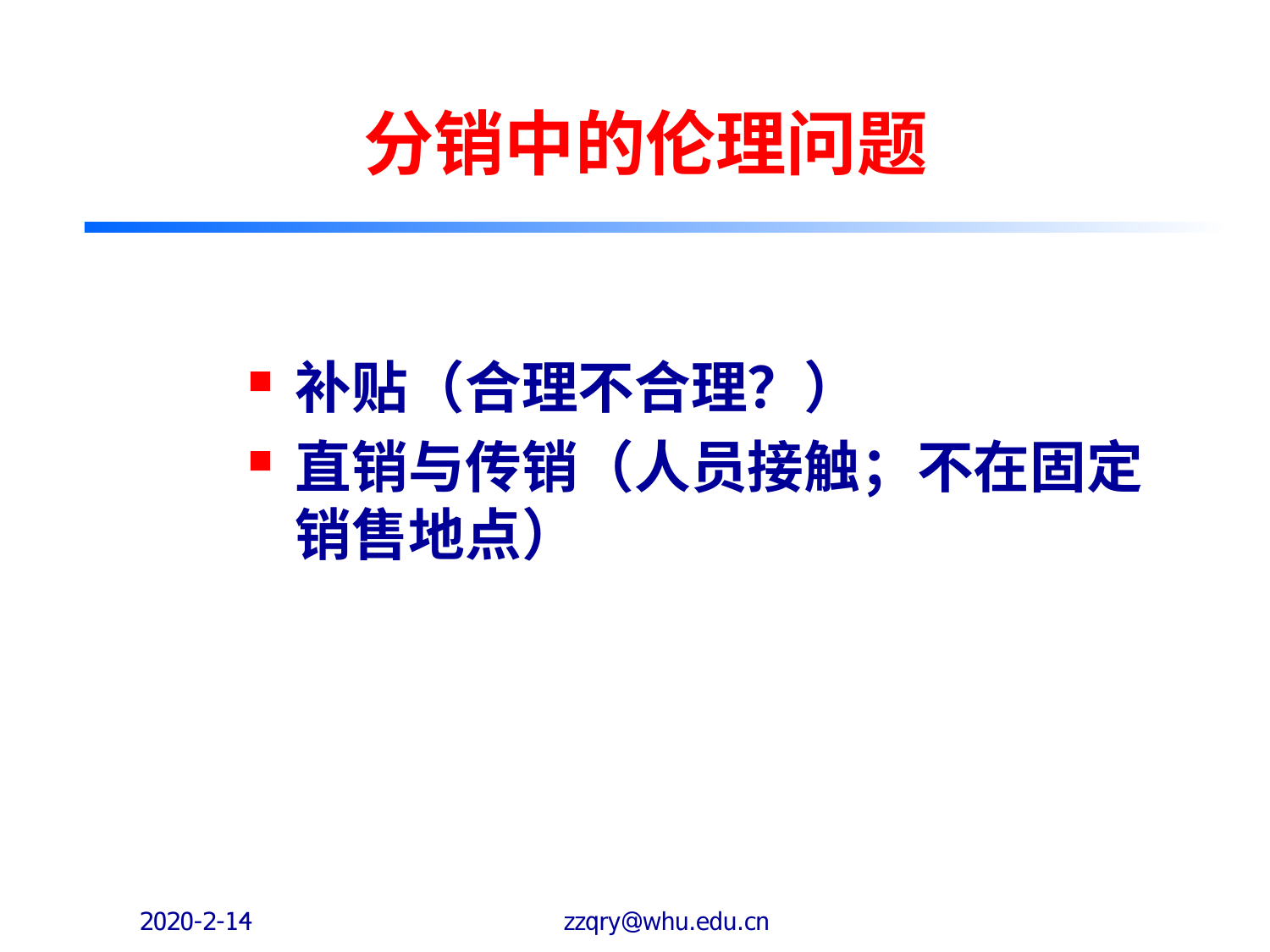

# 分销中的伦理问题
补贴（合理不合理？）
直销与传销（人员接触；不在固定销售地点）
2020-2-14
zzqry@whu.edu.cn